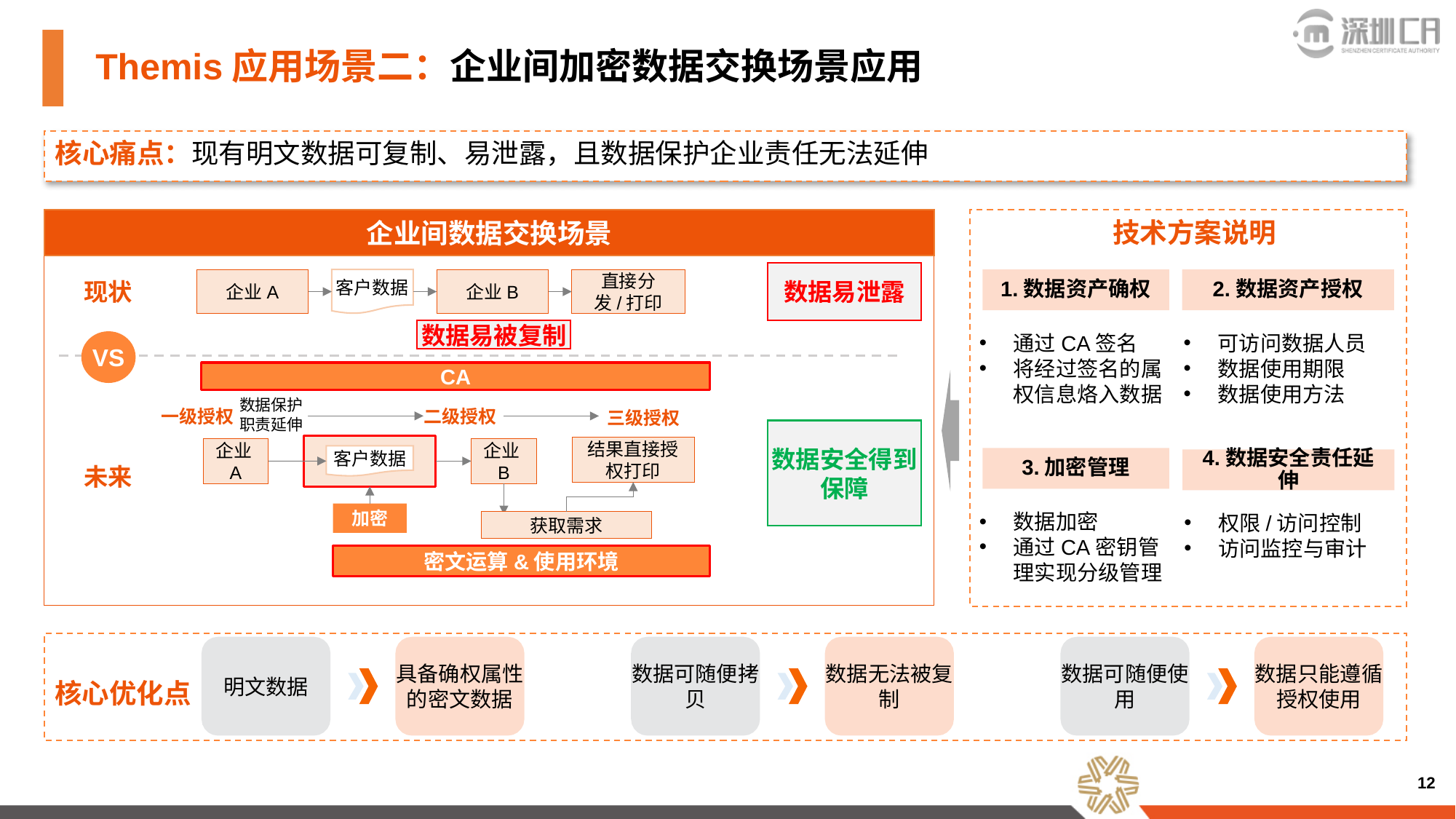

# Themis应用场景二：企业间加密数据交换场景应用
核心痛点：现有明文数据可复制、易泄露，且数据保护企业责任无法延伸
企业间数据交换场景

技术方案说明

现状
数据易泄露
企业A
客户数据
企业B
直接分发/打印
1.数据资产确权
2.数据资产授权
数据易被复制
通过CA签名
将经过签名的属权信息烙入数据
可访问数据人员
数据使用期限
数据使用方法
VS
CA

一级授权
二级授权
数据保护职责延伸
三级授权
数据安全得到保障

结果直接授权打印
企业A
企业B
未来
客户数据
3.加密管理
4.数据安全责任延伸
数据加密
通过CA密钥管理实现分级管理
加密
权限/访问控制
访问监控与审计
获取需求
密文运算&使用环境

明文数据
具备确权属性的密文数据
数据可随便拷贝
数据无法被复制
数据可随便使用
数据只能遵循授权使用

核心优化点